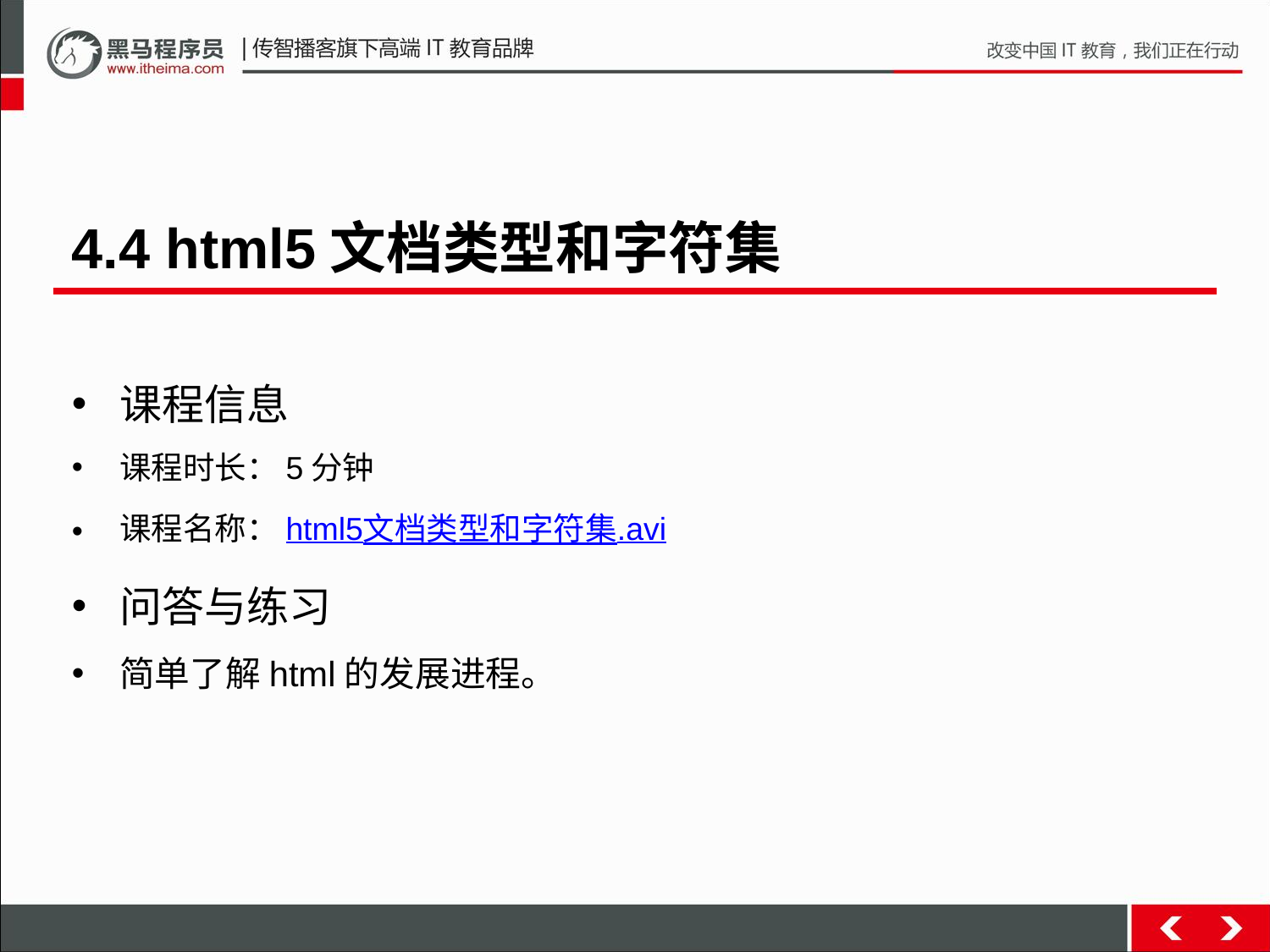

4.4 html5文档类型和字符集
课程信息
课程时长：5分钟
课程名称：html5文档类型和字符集.avi
问答与练习
简单了解html的发展进程。